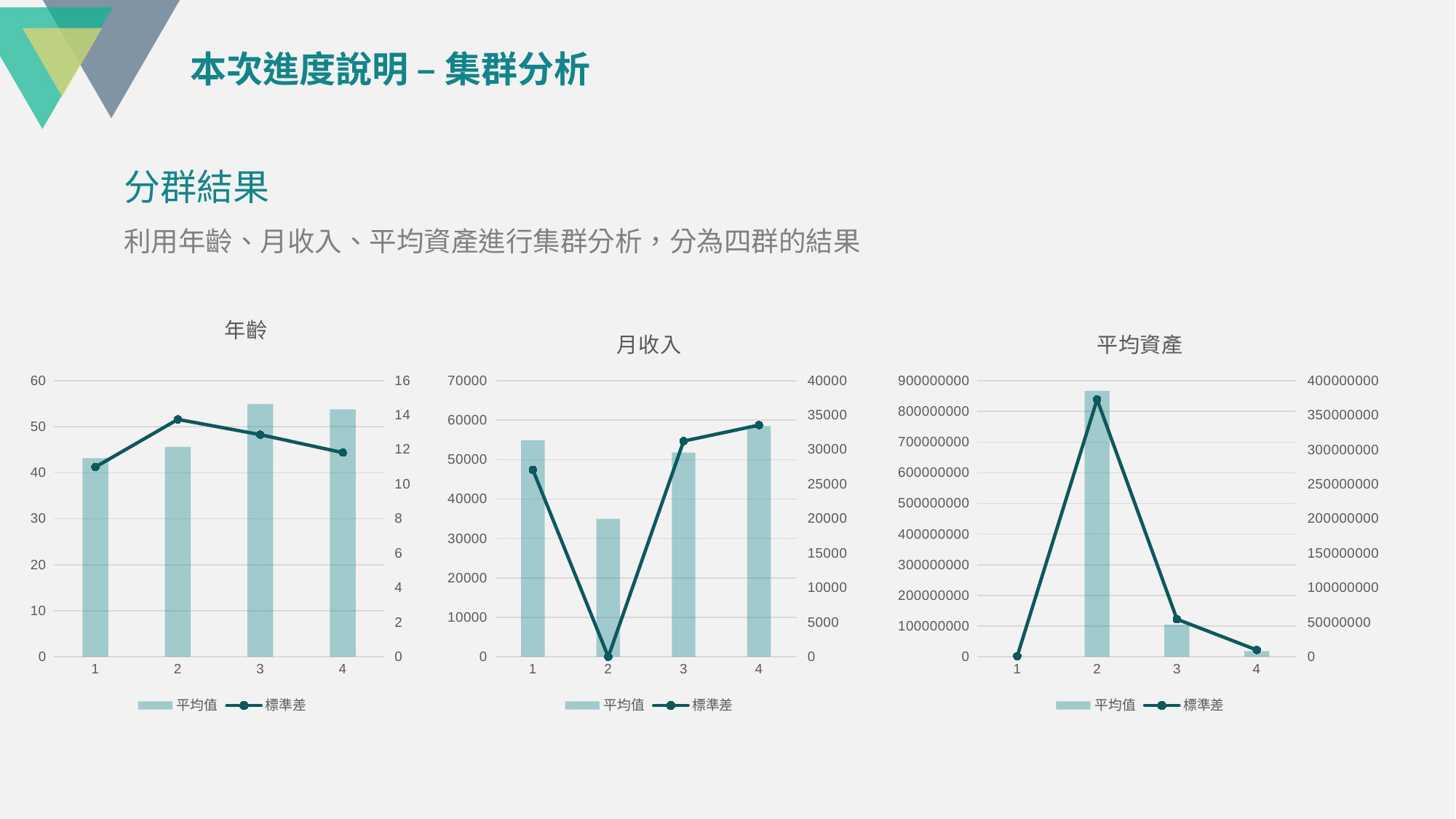

本次進度說明 – 集群分析
分群結果
利用年齡、月收入、平均資產進行集群分析，分為四群的結果

### Chart: 年齡

| Category |  |  |
|---|---|---|
| 1 | 43.15385 | 10.9978 |
| 2 | 45.6 | 13.75863 |
| 3 | 54.9396 | 12.87402 |
| 4 | 53.78288 | 11.833 |

### Chart: 月收入

| Category |  |  |
|---|---|---|

### Chart: 平均資產

| Category |  |  |
|---|---|---|